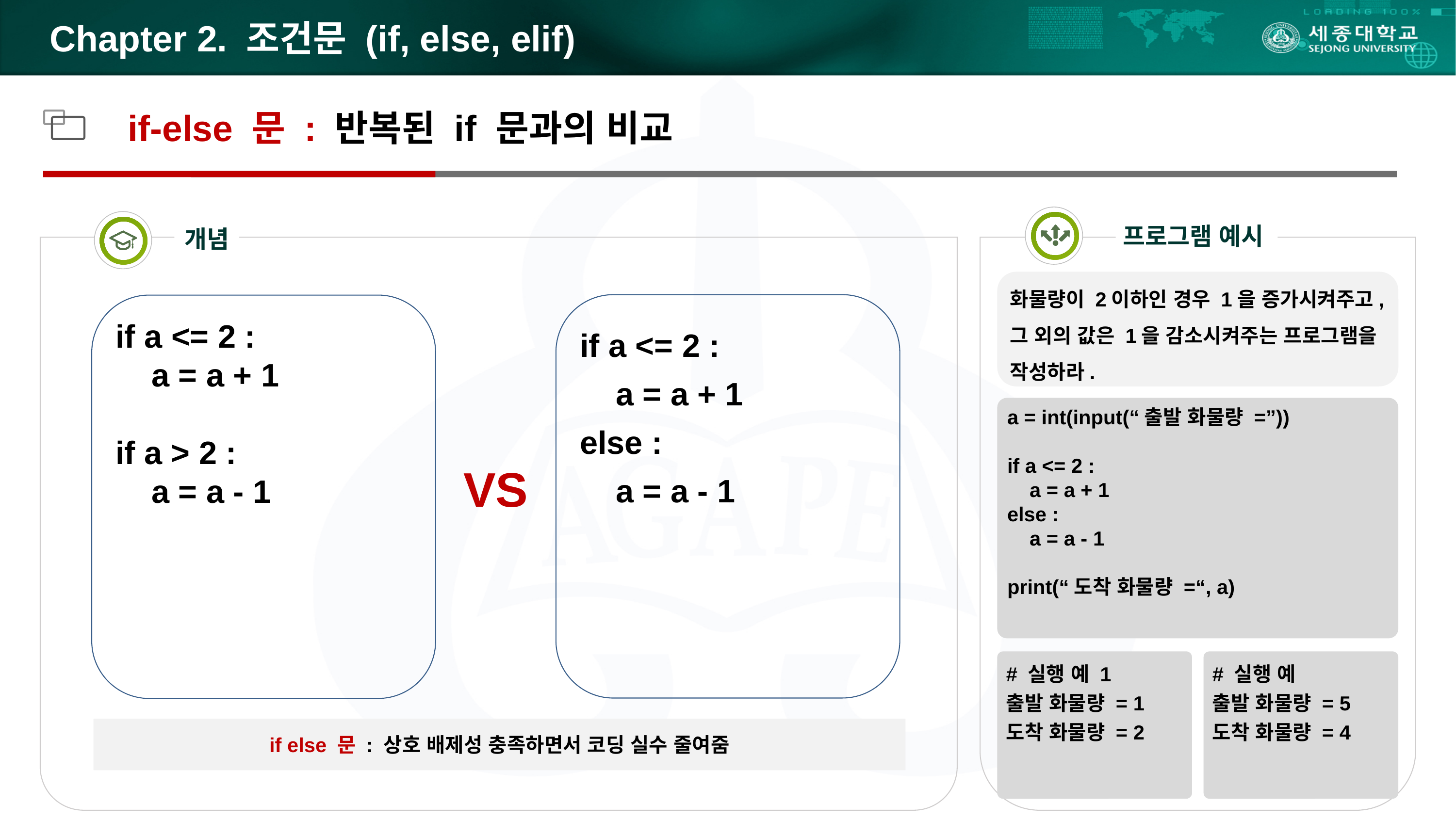

# Chapter 2. 조건문 (if, else, elif)
if-else 문 : 반복된 if 문과의 비교
화물량이 2이하인 경우 1을 증가시켜주고, 그 외의 값은 1을 감소시켜주는 프로그램을 작성하라.
if a <= 2 :
    a = a + 1
else :
    a = a - 1
if a <= 2 :
    a = a + 1

if a > 2 :
    a = a - 1

a = int(input(“출발 화물량 =”))

if a <= 2 :
    a = a + 1
else :
    a = a - 1

print(“도착 화물량 =“, a)
VS
# 실행 예 1
출발 화물량 = 1
도착 화물량 = 2
# 실행 예
출발 화물량 = 5
도착 화물량 = 4
if else 문 : 상호 배제성 충족하면서 코딩 실수 줄여줌